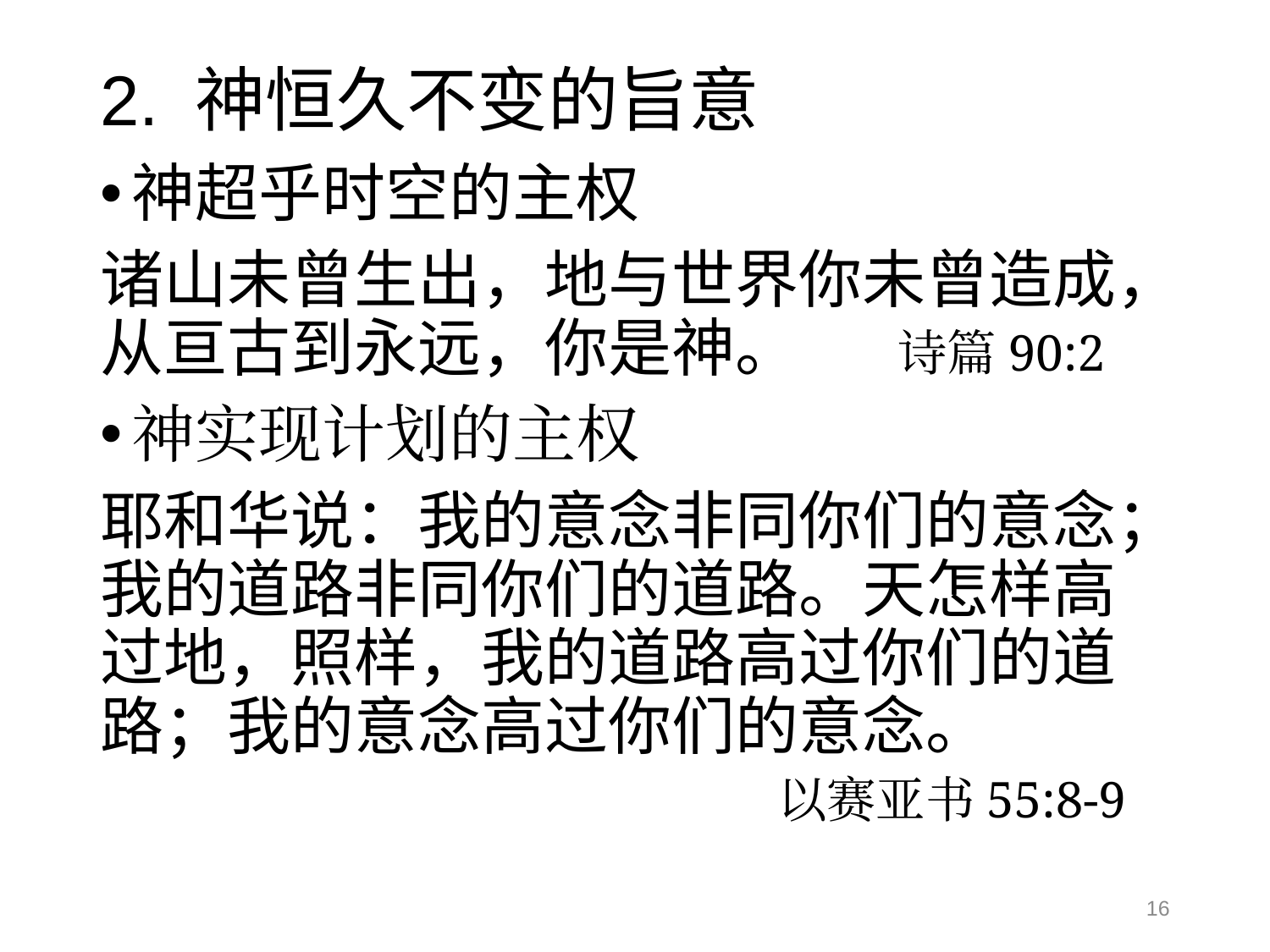

# 2. 神恒久不变的旨意
神超乎时空的主权
诸山未曾生出，地与世界你未曾造成，从亘古到永远，你是神。       诗篇90:2
神实现计划的主权
耶和华说：我的意念非同你们的意念；我的道路非同你们的道路。天怎样高过地，照样，我的道路高过你们的道路；我的意念高过你们的意念。
					   以赛亚书55:8-9

16